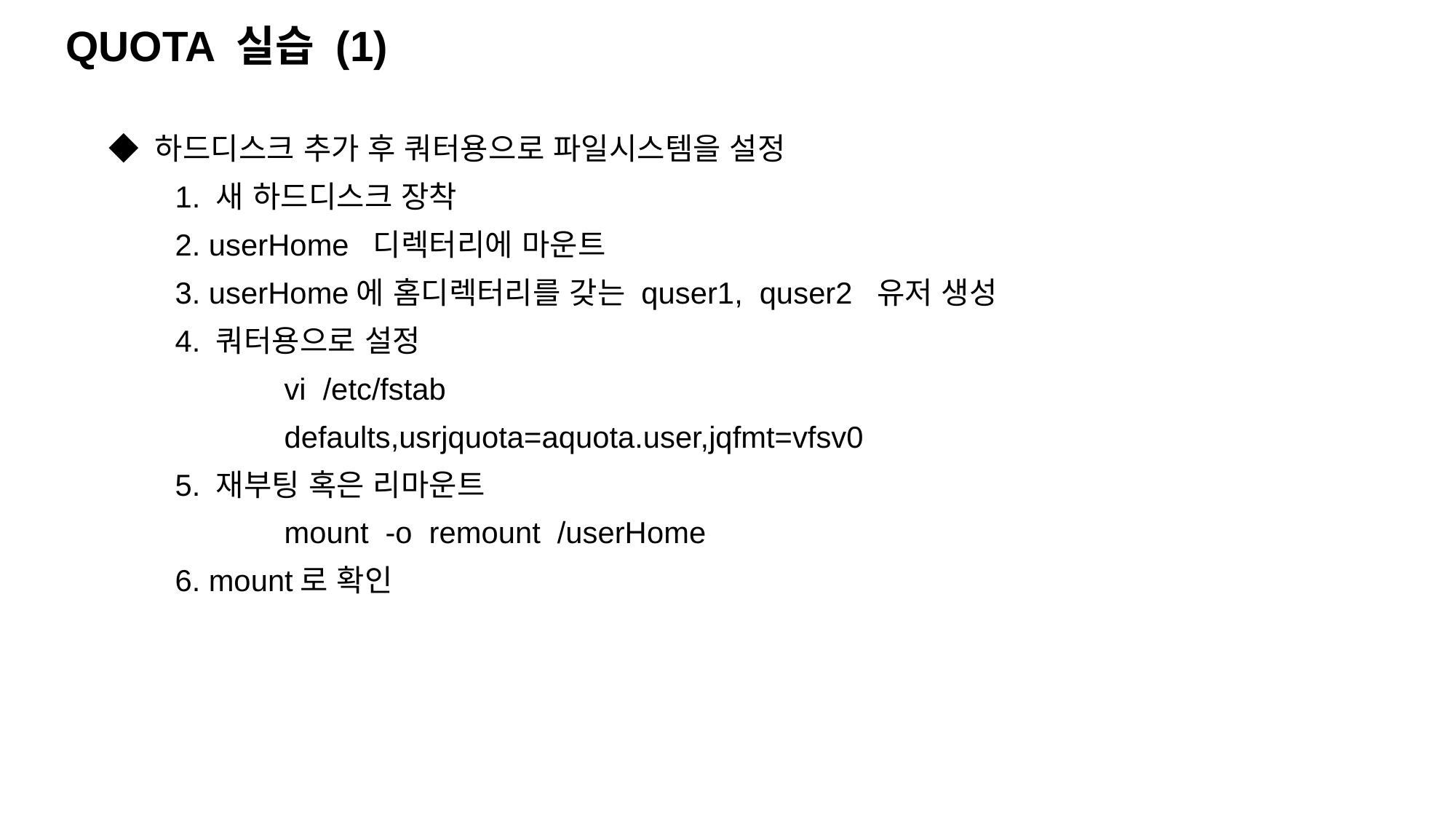

QUOTA 실습 (1)

     ◆ 하드디스크 추가 후 쿼터용으로 파일시스템을 설정
	1. 새 하드디스크 장착
	2. userHome  디렉터리에 마운트
	3. userHome에 홈디렉터리를 갖는 quser1,  quser2  유저 생성
	4. 쿼터용으로 설정
		vi  /etc/fstab
		defaults,usrjquota=aquota.user,jqfmt=vfsv0
	5. 재부팅 혹은 리마운트
		mount  -o  remount  /userHome
	6. mount로 확인